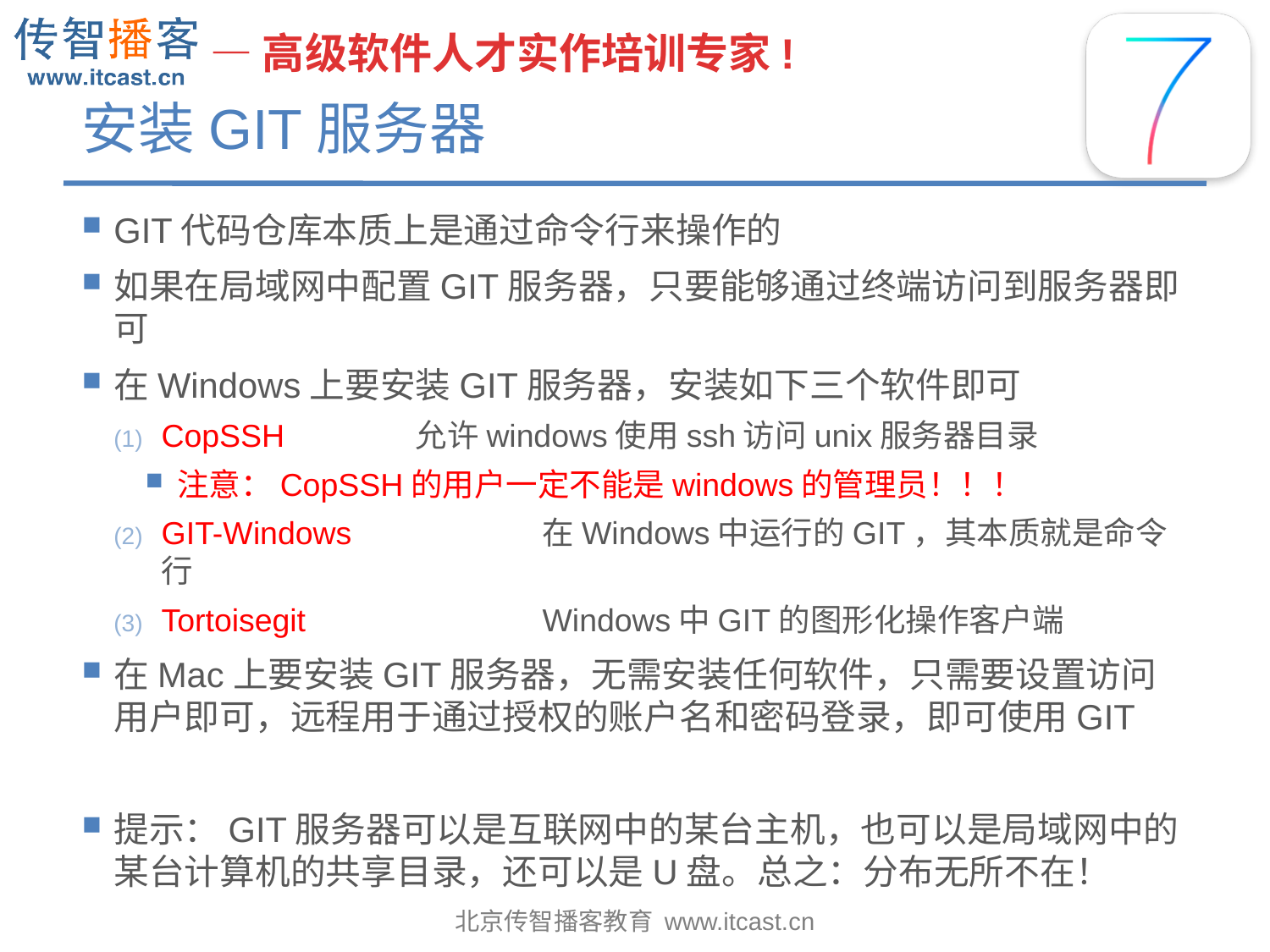

# 安装GIT服务器
GIT代码仓库本质上是通过命令行来操作的
如果在局域网中配置GIT服务器，只要能够通过终端访问到服务器即可
在Windows上要安装GIT服务器，安装如下三个软件即可
CopSSH		允许windows使用ssh访问unix服务器目录
注意：CopSSH的用户一定不能是windows的管理员！！！
GIT-Windows		在Windows中运行的GIT，其本质就是命令行
Tortoisegit		Windows中GIT的图形化操作客户端
在Mac上要安装GIT服务器，无需安装任何软件，只需要设置访问用户即可，远程用于通过授权的账户名和密码登录，即可使用GIT

提示：GIT服务器可以是互联网中的某台主机，也可以是局域网中的某台计算机的共享目录，还可以是U盘。总之：分布无所不在！